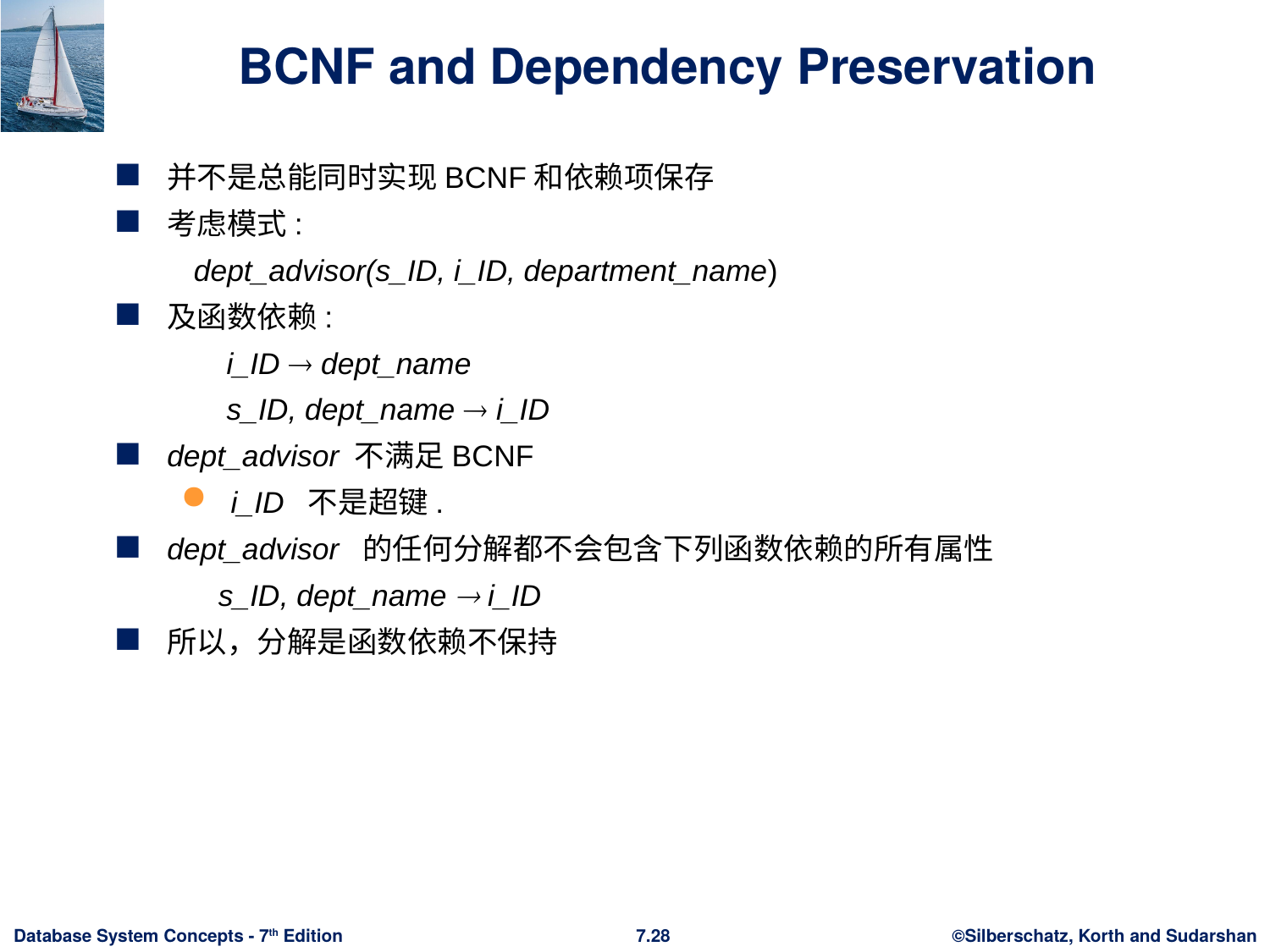

# BCNF and Dependency Preservation
并不是总能同时实现BCNF和依赖项保存
考虑模式:
         dept_advisor(s_ID, i_ID, department_name)
及函数依赖:
             i_ID → dept_name
             s_ID, dept_name → i_ID
dept_advisor 不满足BCNF
 i_ID  不是超键.
dept_advisor  的任何分解都不会包含下列函数依赖的所有属性
            s_ID, dept_name → i_ID
所以，分解是函数依赖不保持